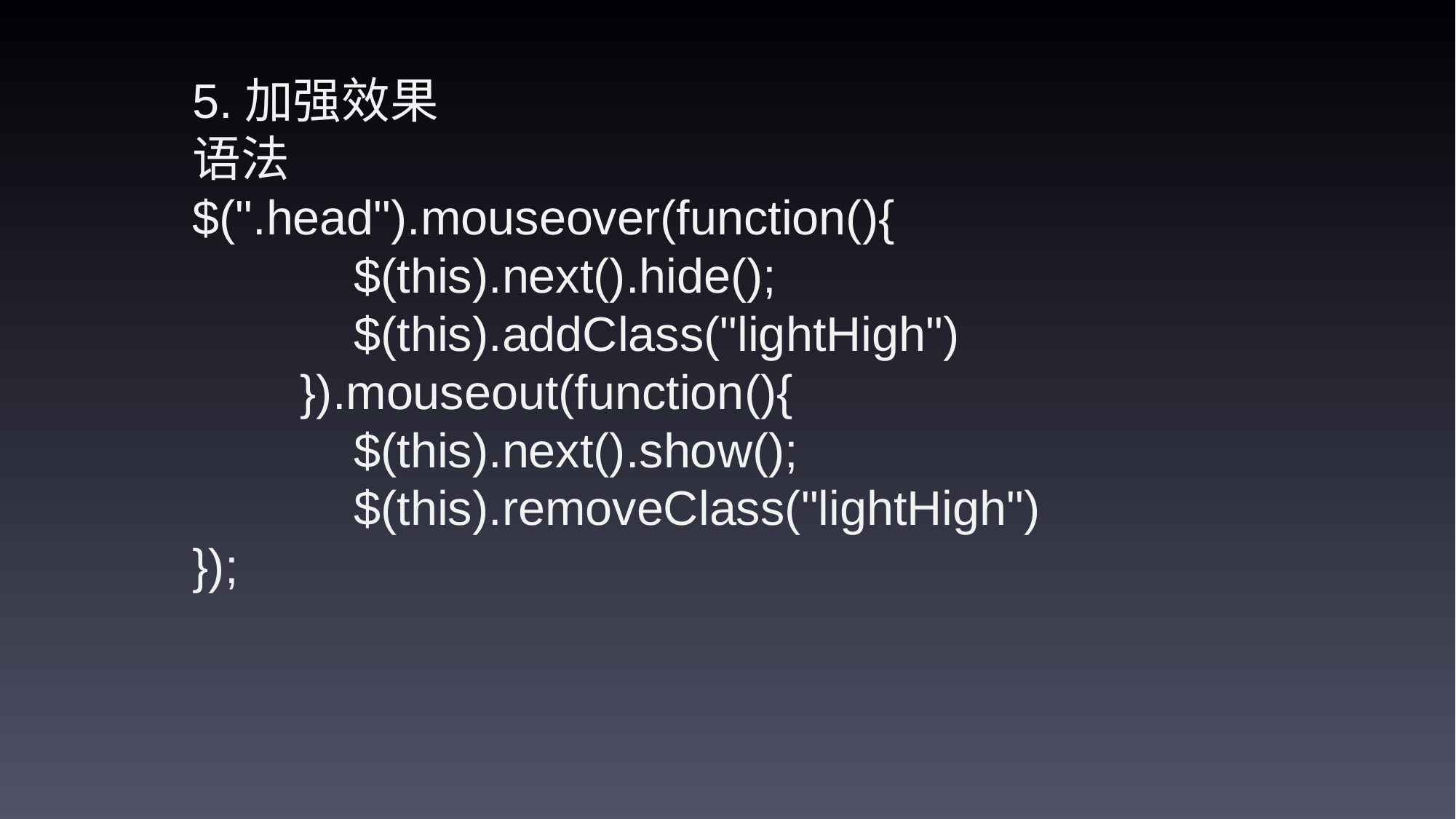

5.加强效果
语法
$(".head").mouseover(function(){
            $(this).next().hide();
            $(this).addClass("lightHigh")
        }).mouseout(function(){
            $(this).next().show();
            $(this).removeClass("lightHigh")
});